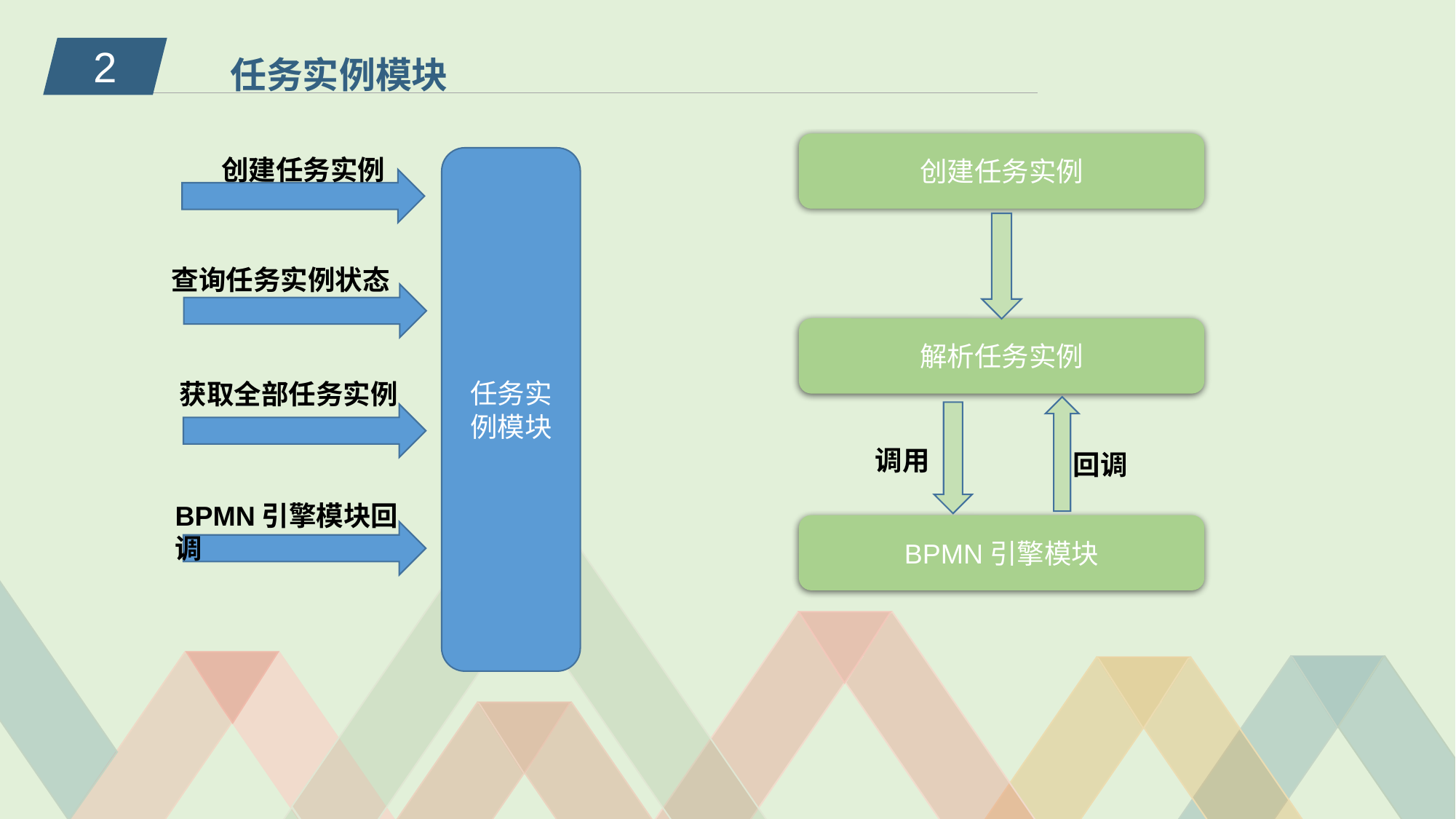

任务实例模块
2

创建任务实例

解析任务实例

BPMN引擎模块
创建任务实例
任务实例模块

查询任务实例状态

获取全部任务实例

BPMN引擎模块回调

调用
回调